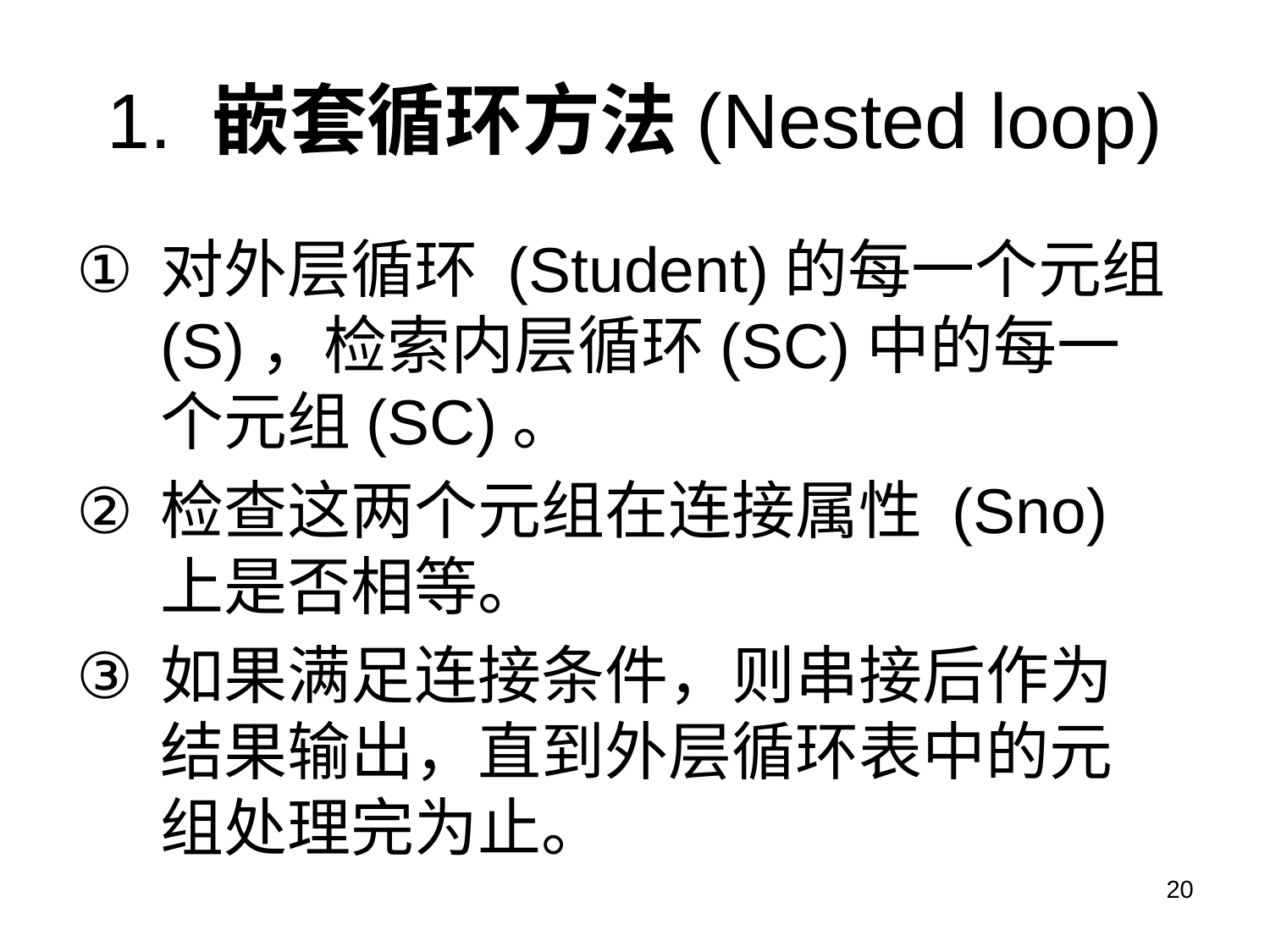

# 1. 嵌套循环方法(Nested loop)
对外层循环 (Student)的每一个元组(S)，检索内层循环(SC)中的每一个元组(SC)。
检查这两个元组在连接属性 (Sno)上是否相等。
如果满足连接条件，则串接后作为结果输出，直到外层循环表中的元组处理完为止。
20